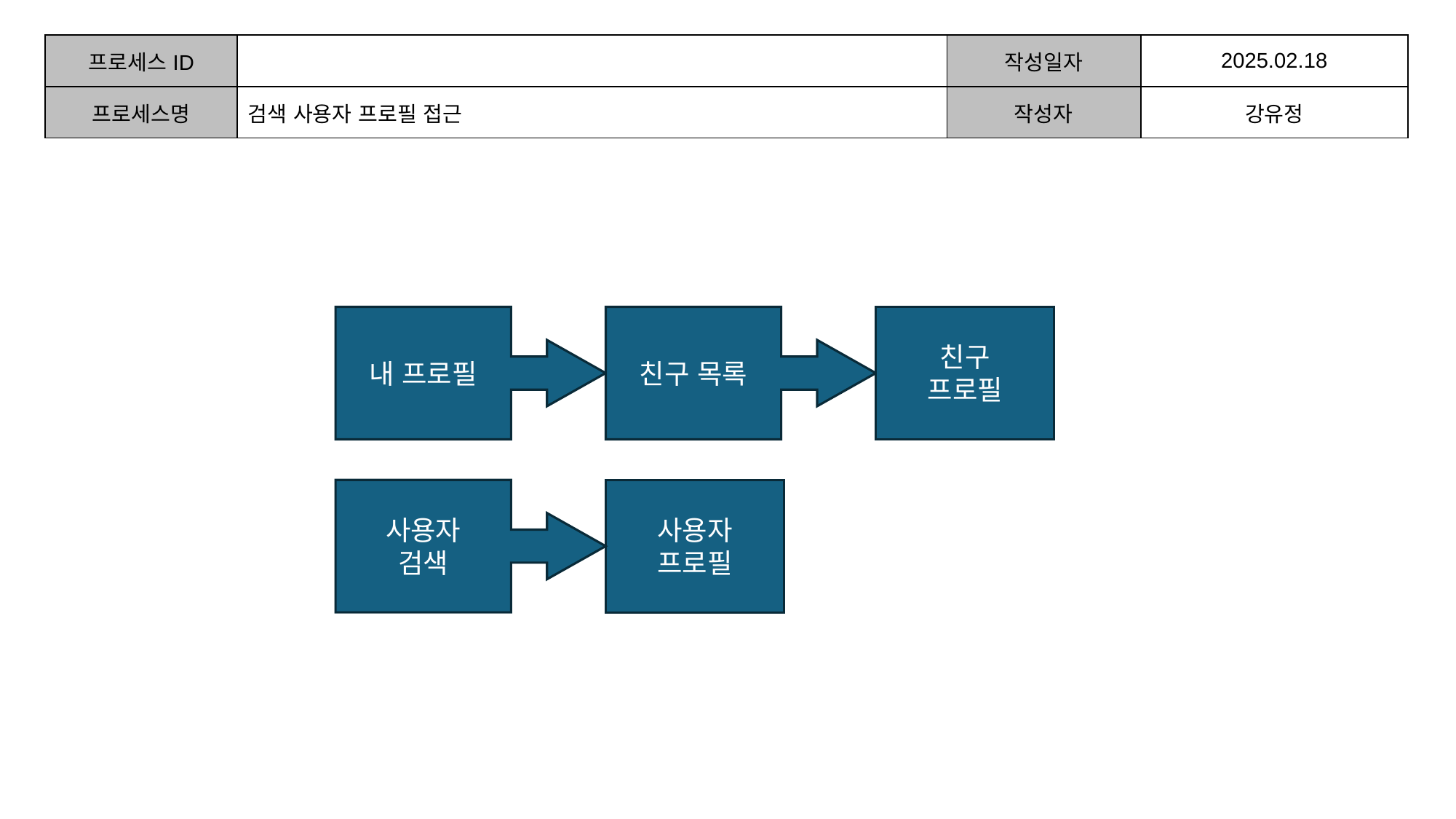

| 프로세스ID |  | 작성일자 | 2025.02.18 |
| --- | --- | --- | --- |
| 프로세스명 | 검색 사용자 프로필 접근 | 작성자 | 강유정 |
|  |  |  |  |
내 프로필
친구 목록
친구
프로필
사용자
검색
사용자
프로필